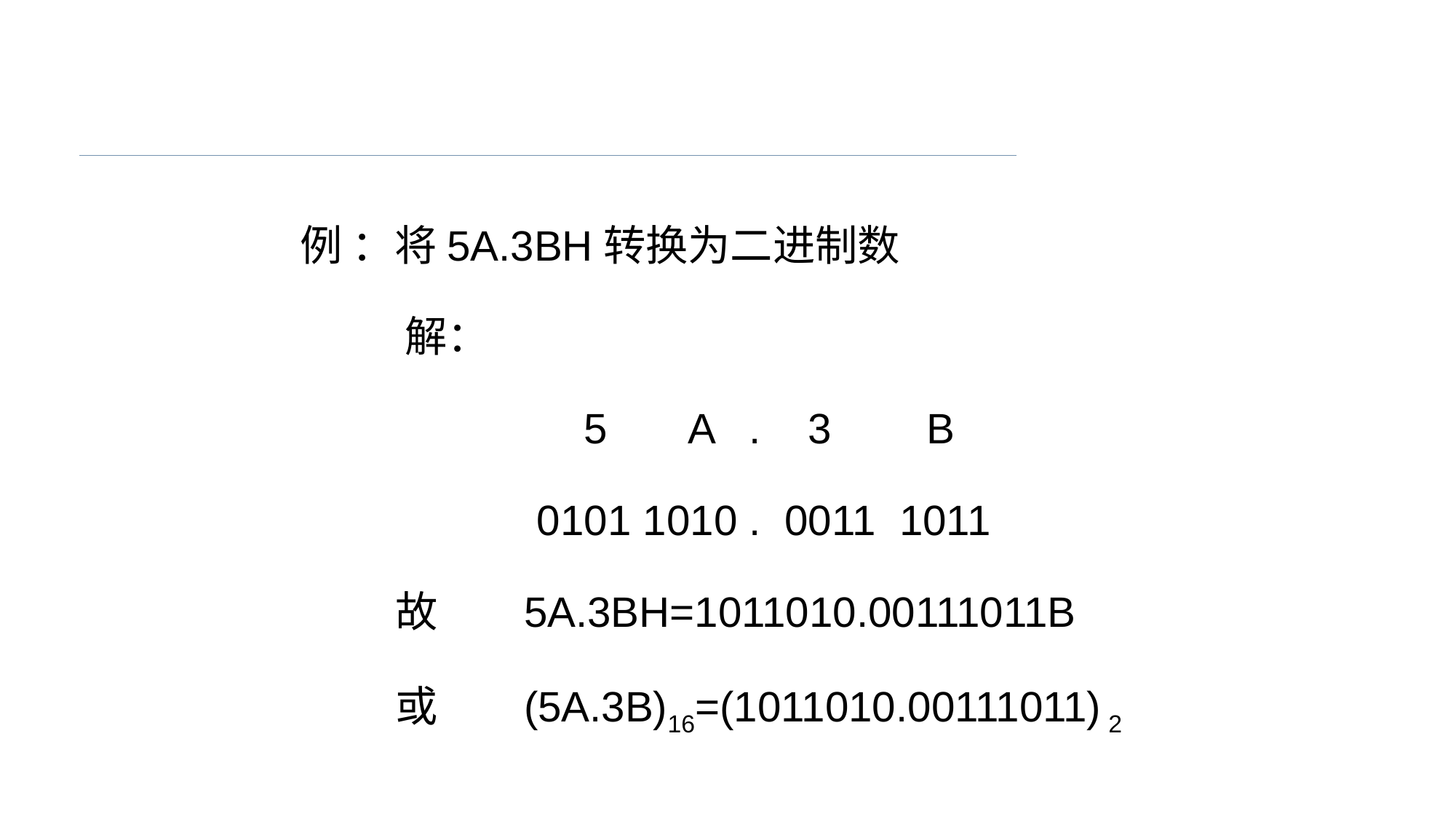

例 ：将5A.3BH转换为二进制数
          解：
                        5       A   .    3        B
                    0101 1010 .  0011  1011
         故        5A.3BH=1011010.00111011B
         或        (5A.3B)16=(1011010.00111011) 2